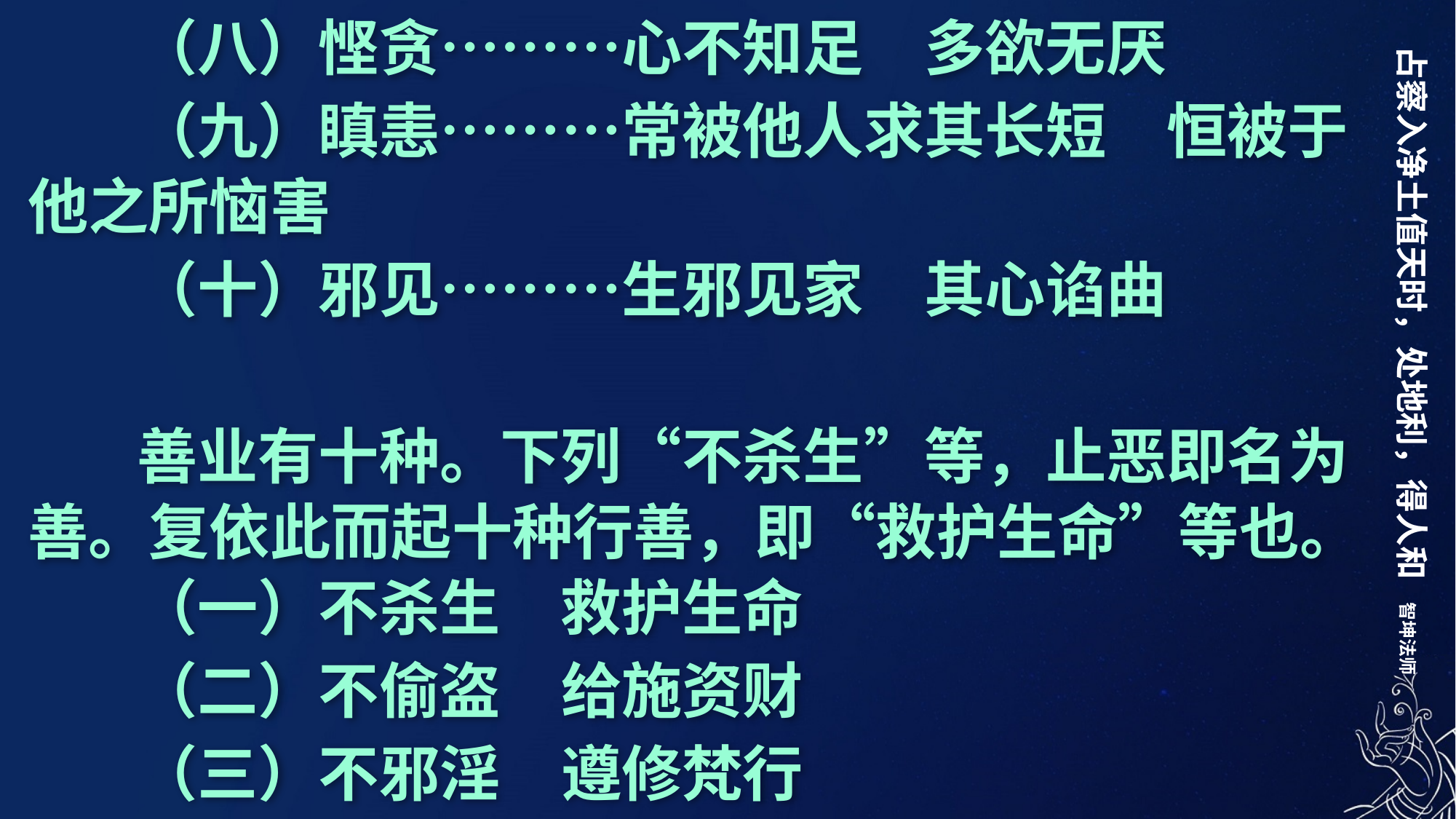

（八）悭贪………心不知足　多欲无厌
	（九）瞋恚………常被他人求其长短　恒被于他之所恼害
	（十）邪见………生邪见家　其心谄曲

	善业有十种。下列“不杀生”等，止恶即名为善。复依此而起十种行善，即“救护生命”等也。	（一）不杀生　救护生命
	（二）不偷盗　给施资财
	（三）不邪淫　遵修梵行